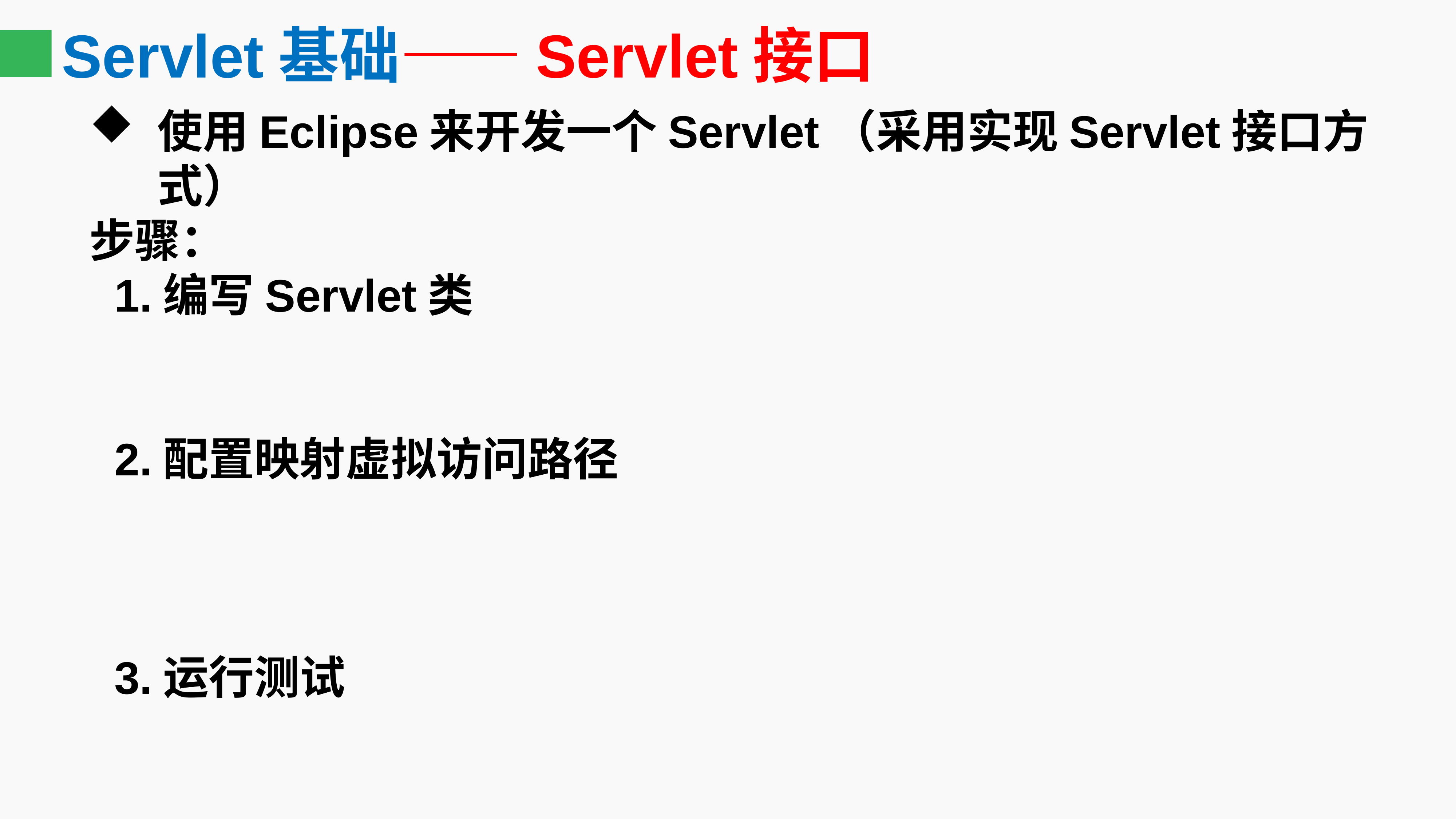

# Servlet基础——Servlet接口

使用Eclipse来开发一个Servlet（采用实现Servlet接口方式）
步骤：
  1.编写Servlet类

  2.配置映射虚拟访问路径

  3.运行测试